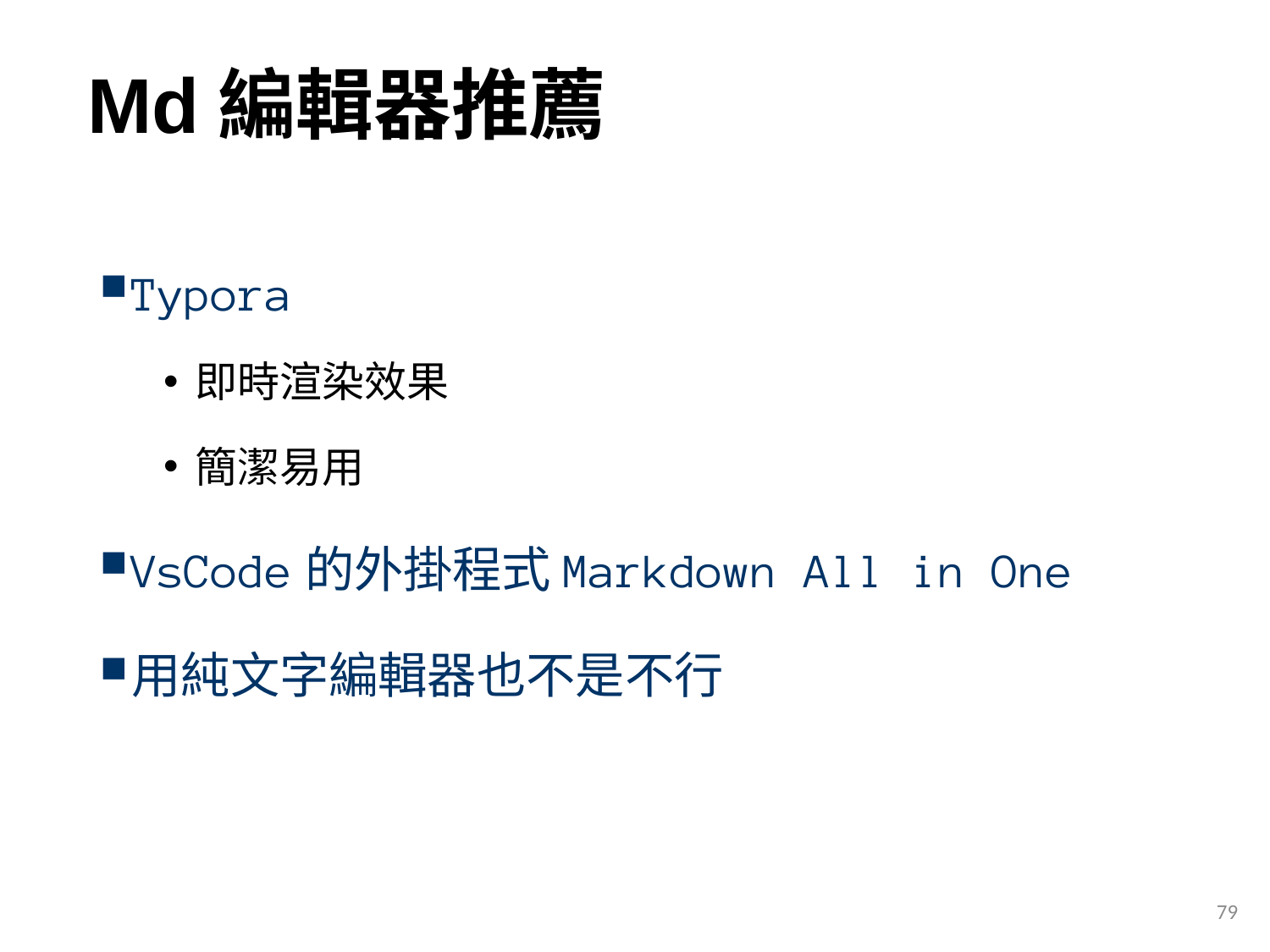

# Md編輯器推薦
Typora
即時渲染效果
簡潔易用
VsCode的外掛程式Markdown All in One
用純文字編輯器也不是不行
79